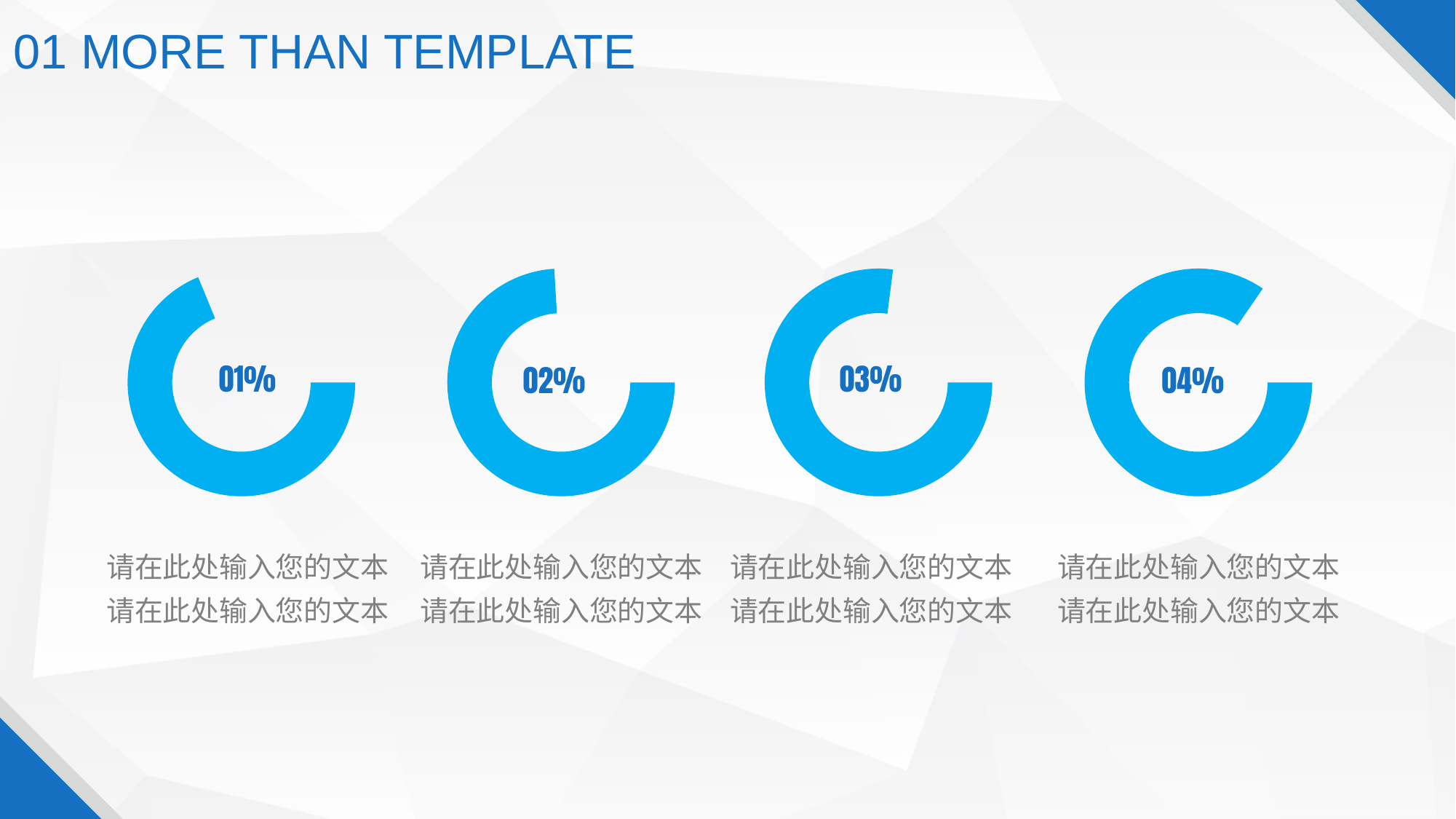

01 MORE THAN TEMPLATE

01%
03%
02%
04%
请在此处输入您的文本
请在此处输入您的文本
请在此处输入您的文本
请在此处输入您的文本
请在此处输入您的文本
请在此处输入您的文本
请在此处输入您的文本
请在此处输入您的文本